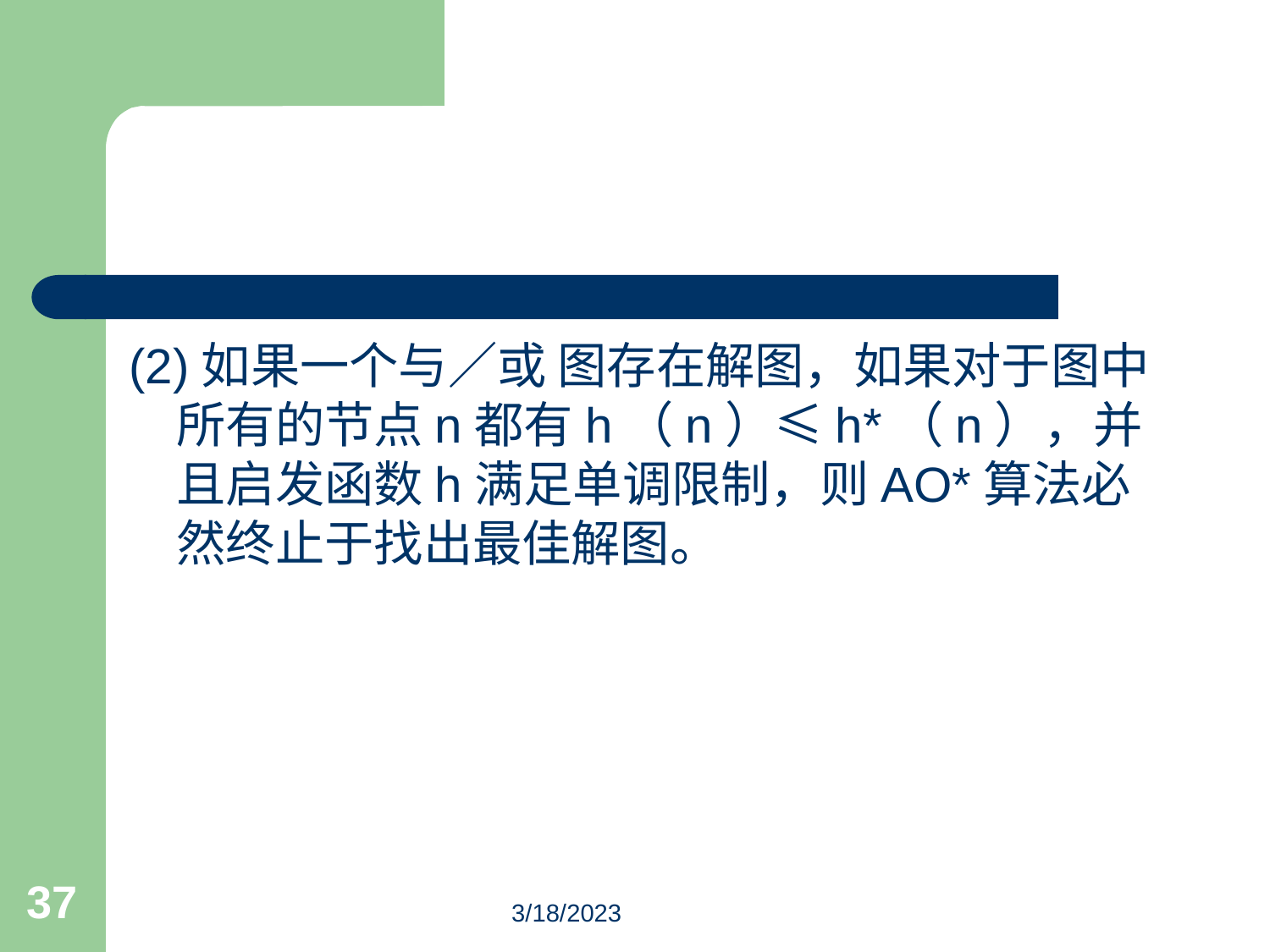

#
(2)如果一个与／或 图存在解图，如果对于图中所有的节点n都有h（n）≤h*（n），并且启发函数h满足单调限制，则AO*算法必然终止于找出最佳解图。
37
3/18/2023